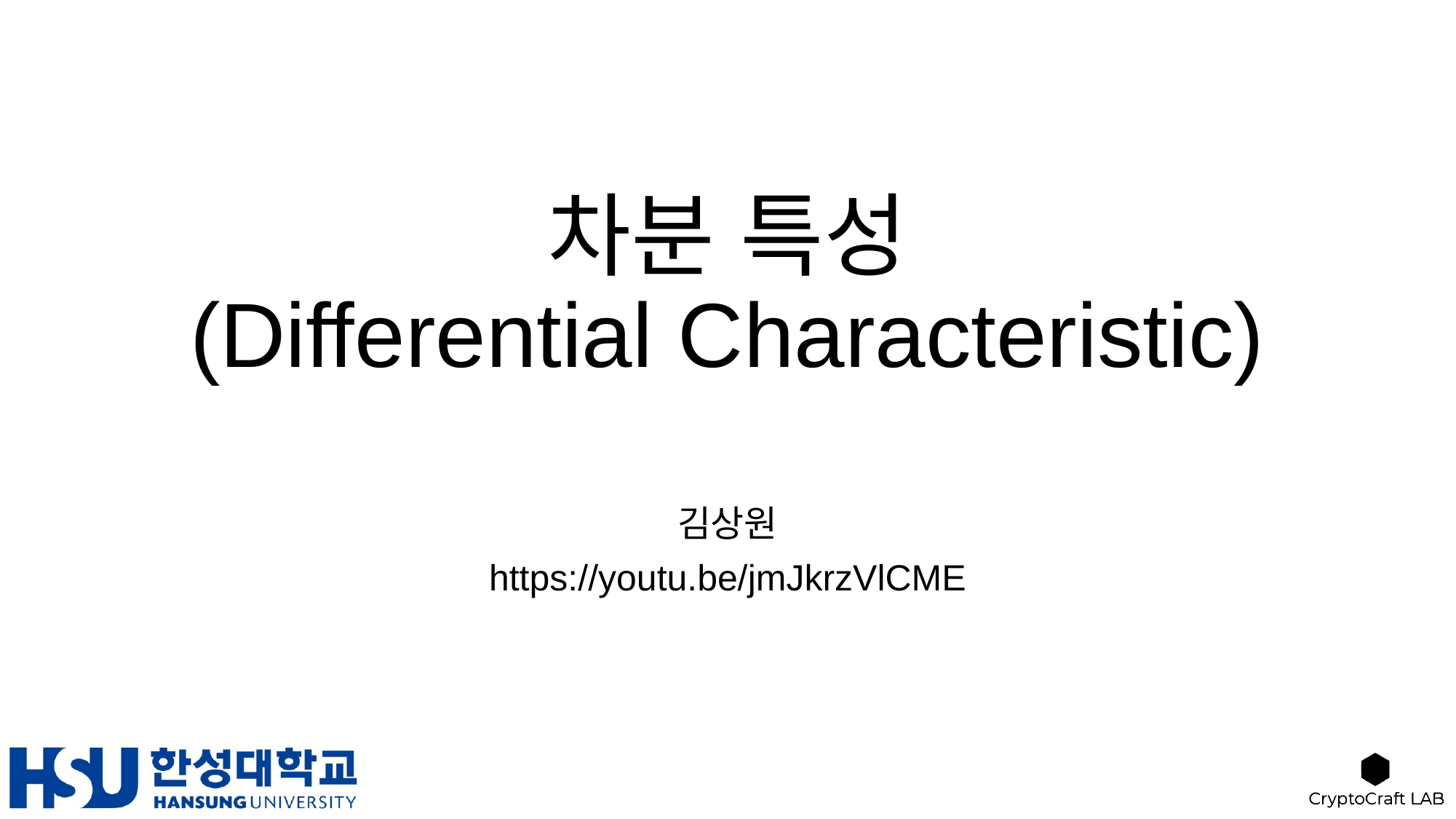

# 차분 특성 (Differential Characteristic)
김상원
https://youtu.be/jmJkrzVlCME